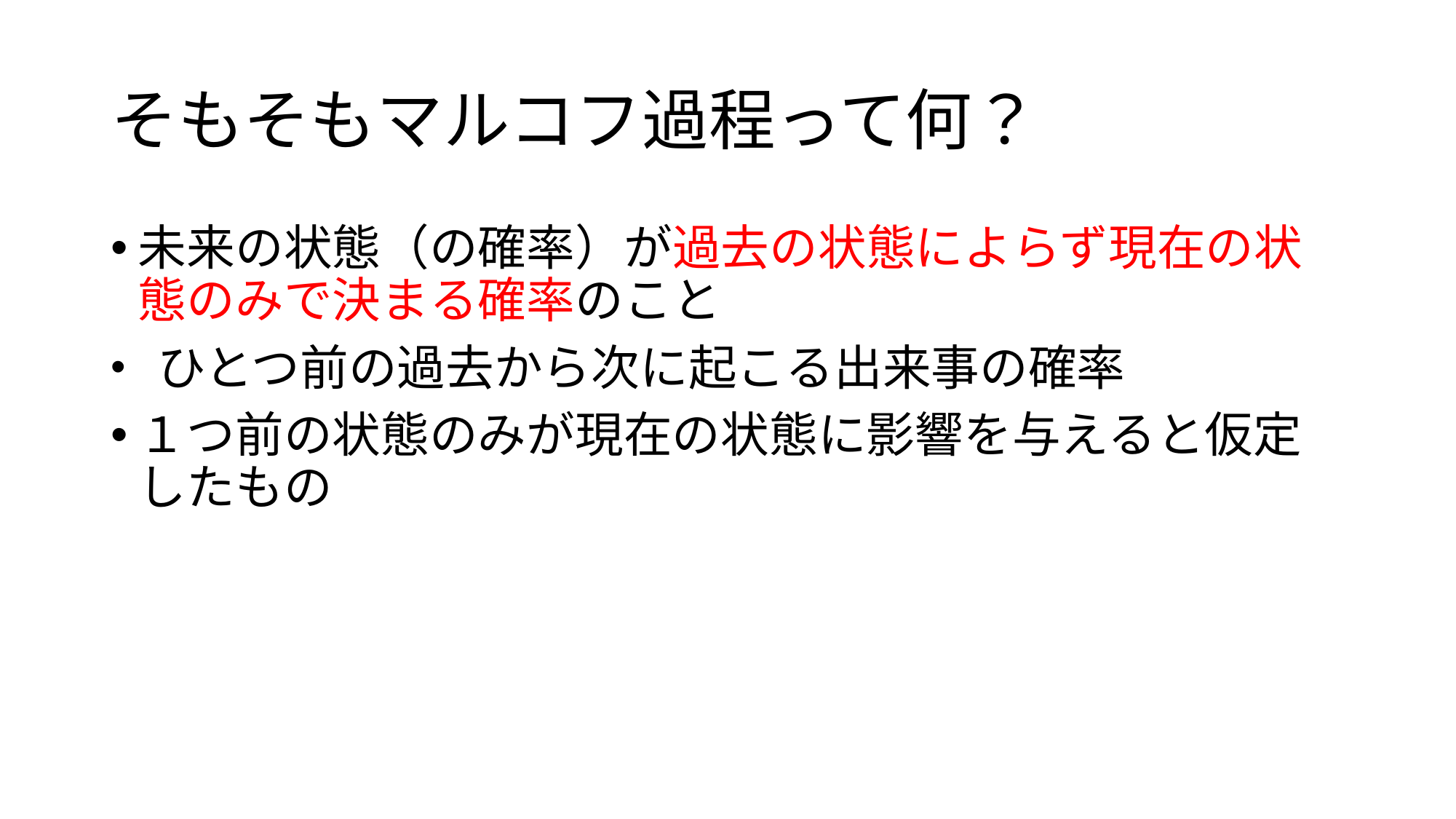

# そもそもマルコフ過程って何？
未来の状態（の確率）が過去の状態によらず現在の状態のみで決まる確率のこと
 ひとつ前の過去から次に起こる出来事の確率
１つ前の状態のみが現在の状態に影響を与えると仮定したもの